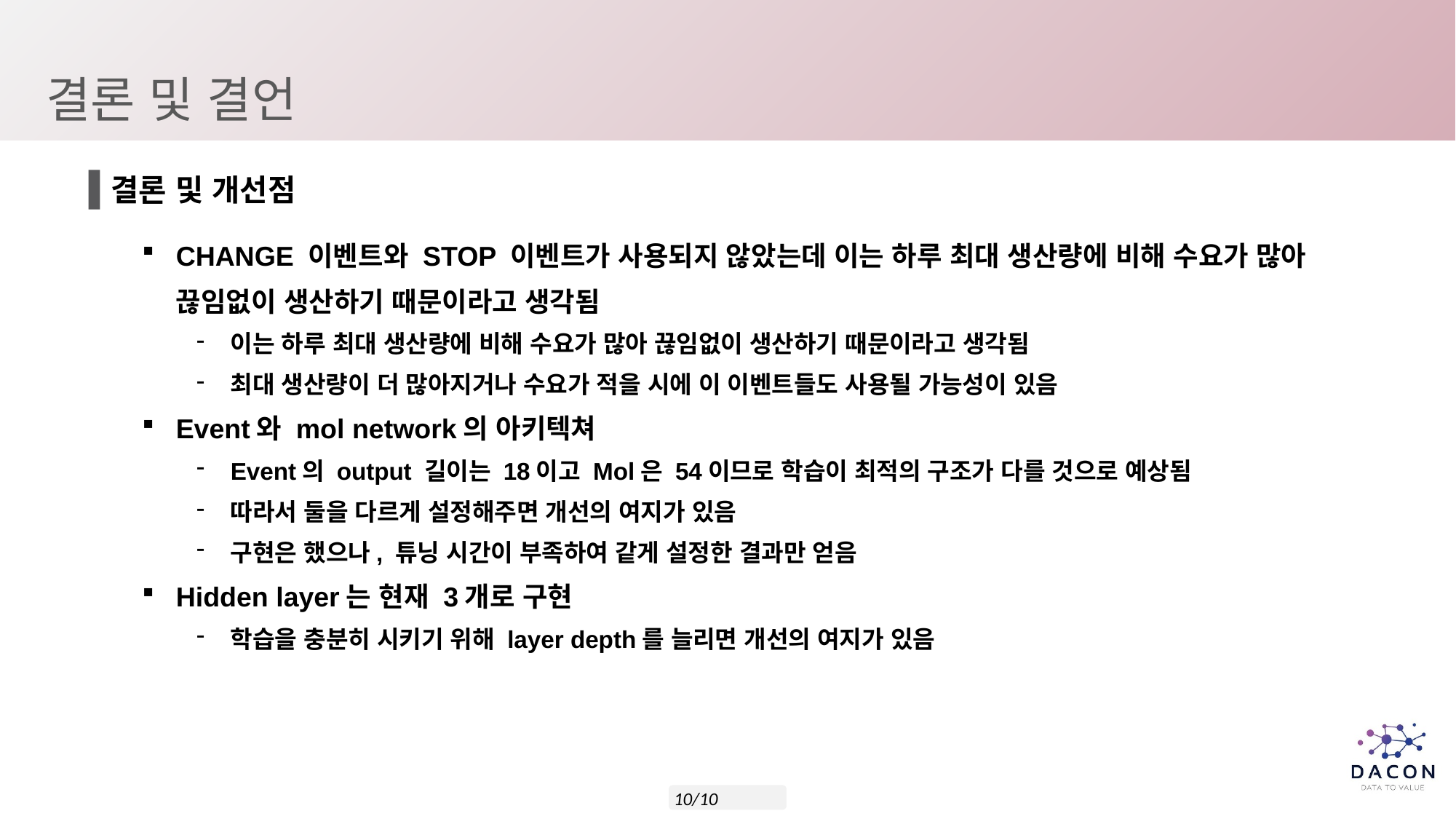

# 결론 및 결언
결론 및 개선점

CHANGE 이벤트와 STOP 이벤트가 사용되지 않았는데 이는 하루 최대 생산량에 비해 수요가 많아 끊임없이 생산하기 때문이라고 생각됨
이는 하루 최대 생산량에 비해 수요가 많아 끊임없이 생산하기 때문이라고 생각됨
최대 생산량이 더 많아지거나 수요가 적을 시에 이 이벤트들도 사용될 가능성이 있음
Event와 mol network의 아키텍쳐
Event의 output 길이는 18이고 Mol은 54이므로 학습이 최적의 구조가 다를 것으로 예상됨
따라서 둘을 다르게 설정해주면 개선의 여지가 있음
구현은 했으나, 튜닝 시간이 부족하여 같게 설정한 결과만 얻음
Hidden layer는 현재 3개로 구현
학습을 충분히 시키기 위해 layer depth를 늘리면 개선의 여지가 있음